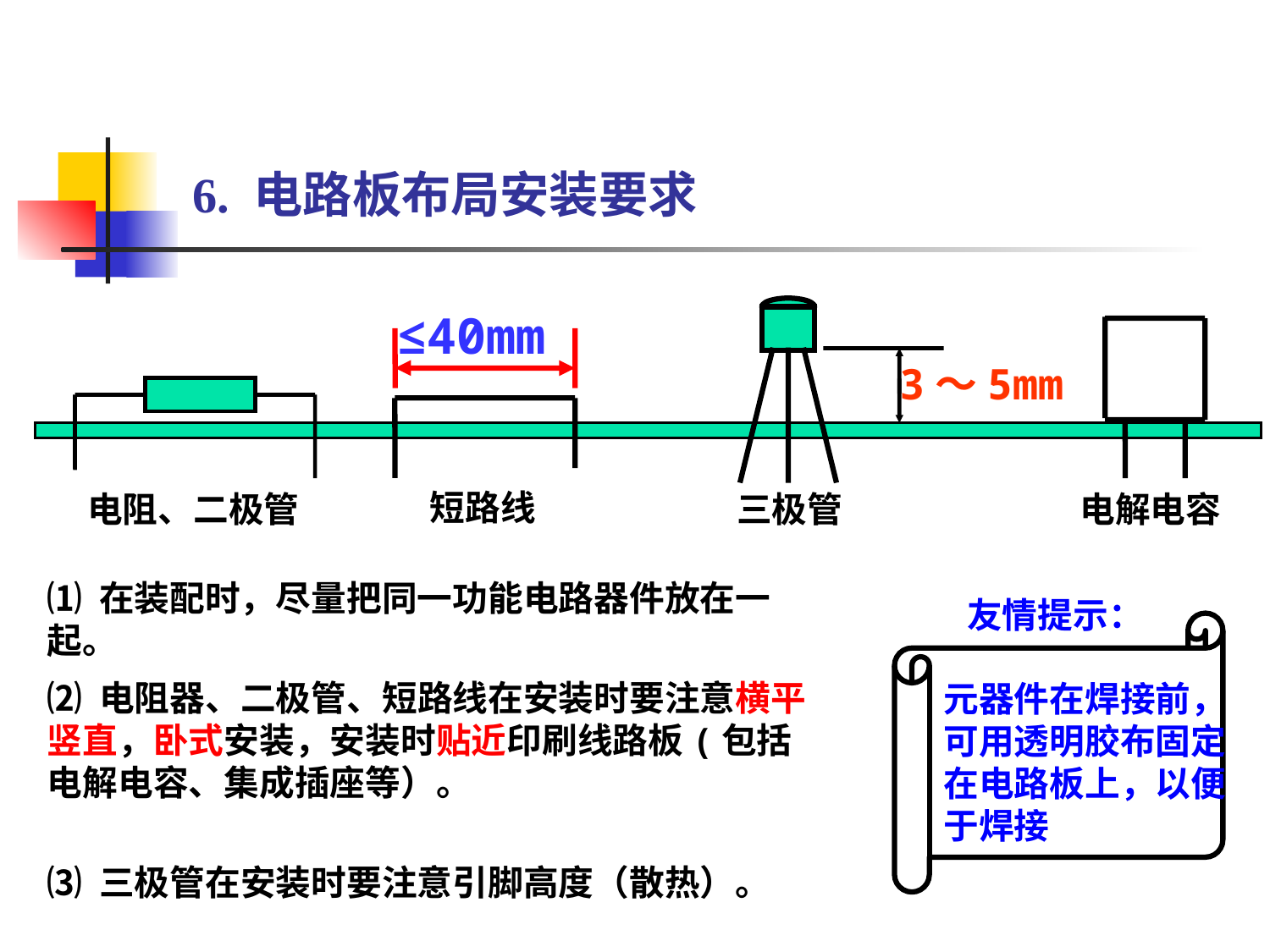

# 6. 电路板布局安装要求

≤40mm

3～5mm

短路线
电阻、二极管
三极管
电解电容
⑴ 在装配时，尽量把同一功能电路器件放在一起。
友情提示：

元器件在焊接前，
可用透明胶布固定
在电路板上，以便于焊接
⑵ 电阻器、二极管、短路线在安装时要注意横平竖直，卧式安装，安装时贴近印刷线路板(包括电解电容、集成插座等）。
⑶ 三极管在安装时要注意引脚高度（散热）。